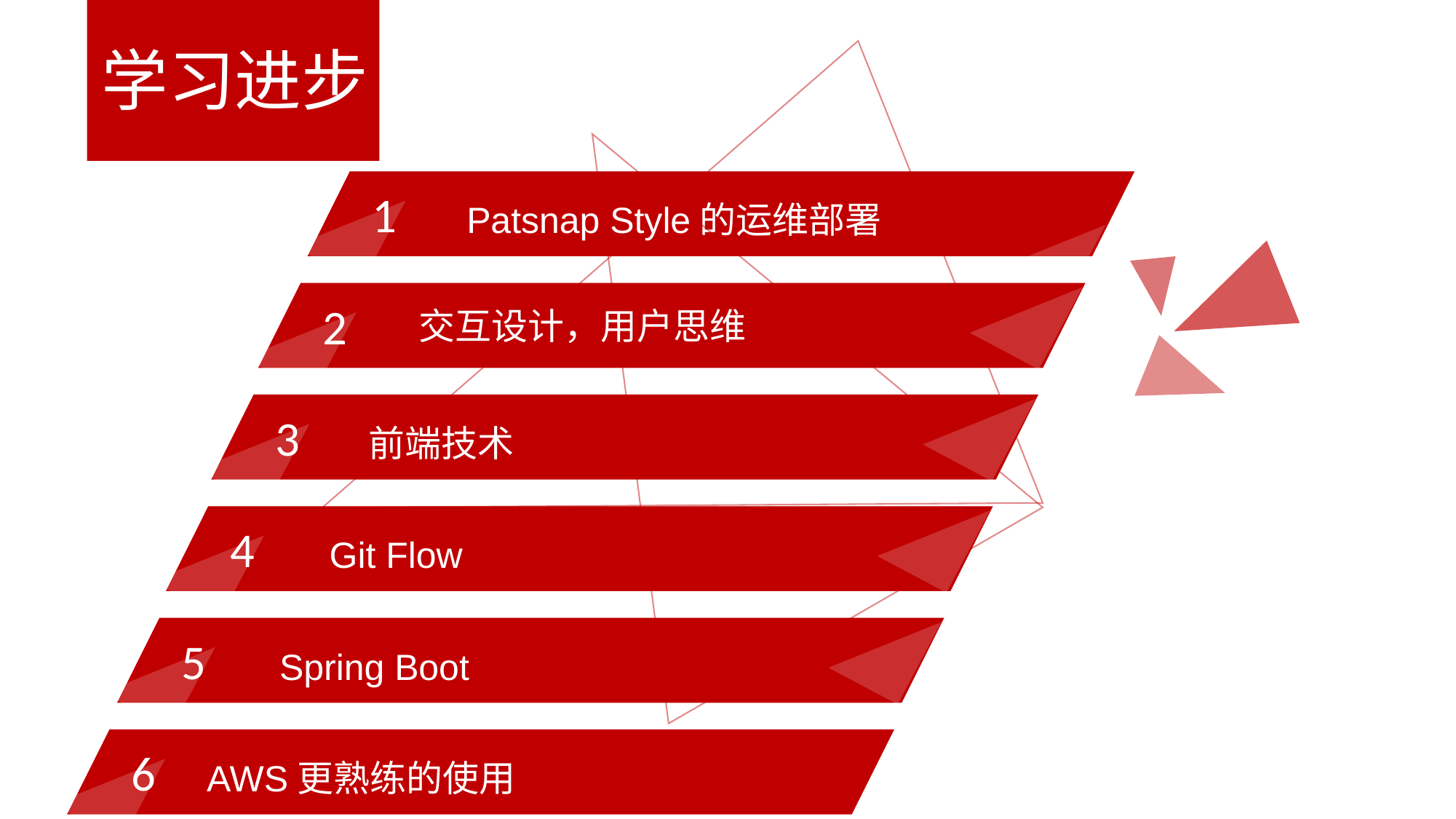

学习进步

1

Patsnap Style的运维部署

2

交互设计，用户思维

3

前端技术

4

Git Flow

5

Spring Boot

6

AWS更熟练的使用